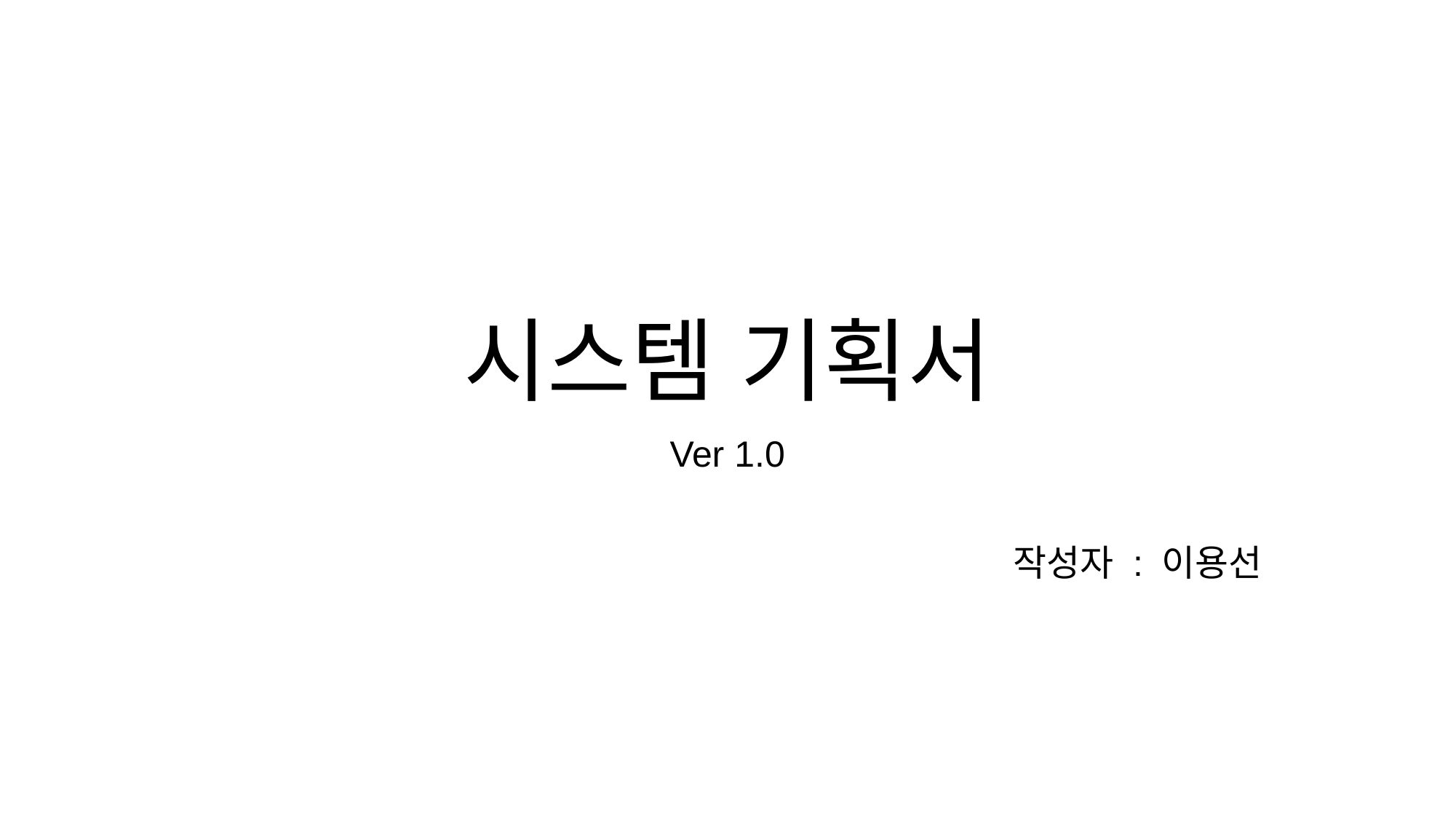

# 시스템 기획서
Ver 1.0

작성자 : 이용선